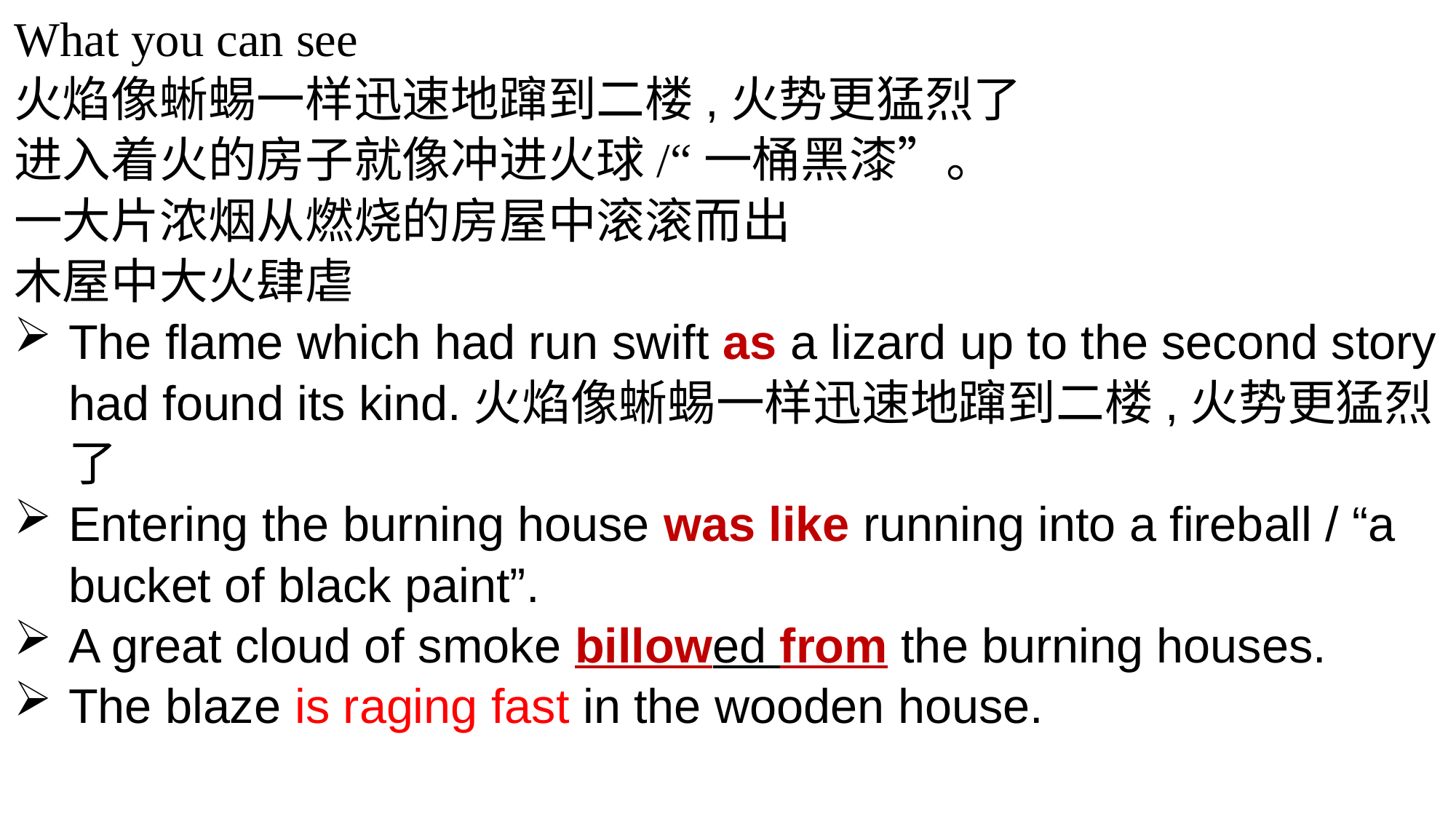

What you can see
火焰像蜥蜴一样迅速地蹿到二楼,火势更猛烈了
进入着火的房子就像冲进火球/“一桶黑漆”。
一大片浓烟从燃烧的房屋中滚滚而出
木屋中大火肆虐
The flame which had run swift as a lizard up to the second story had found its kind.火焰像蜥蜴一样迅速地蹿到二楼,火势更猛烈了
Entering the burning house was like running into a fireball / “a bucket of black paint”.
A great cloud of smoke billowed from the burning houses.
The blaze is raging fast in the wooden house.